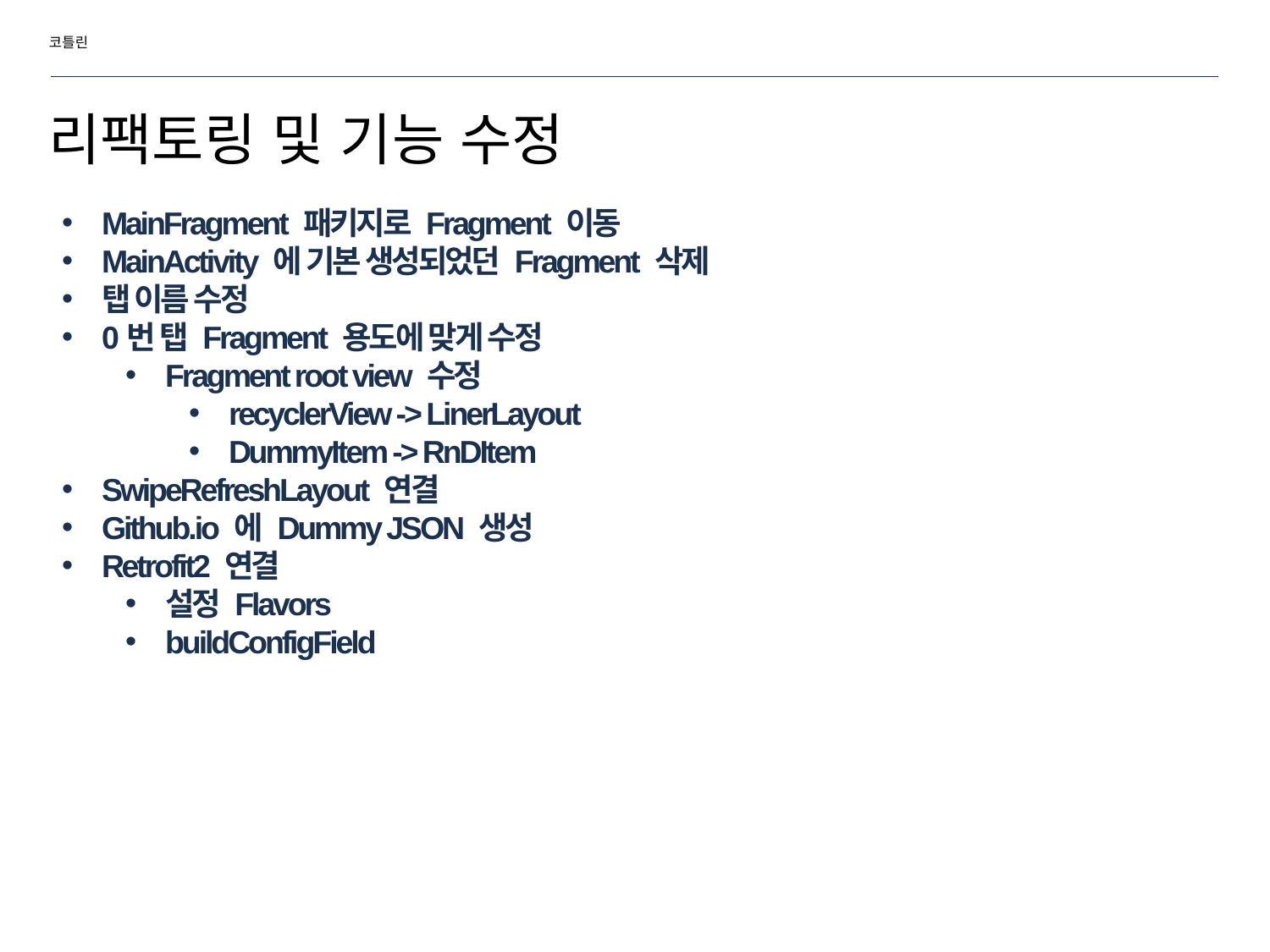

코틀린
# 리팩토링 및 기능 수정
MainFragment 패키지로 Fragment 이동
MainActivity 에 기본 생성되었던 Fragment 삭제
탭 이름 수정
0번 탭 Fragment 용도에 맞게 수정
Fragment root view 수정
recyclerView -> LinerLayout
DummyItem -> RnDItem
SwipeRefreshLayout 연결
Github.io 에 Dummy JSON 생성
Retrofit2 연결
설정 Flavors
buildConfigField